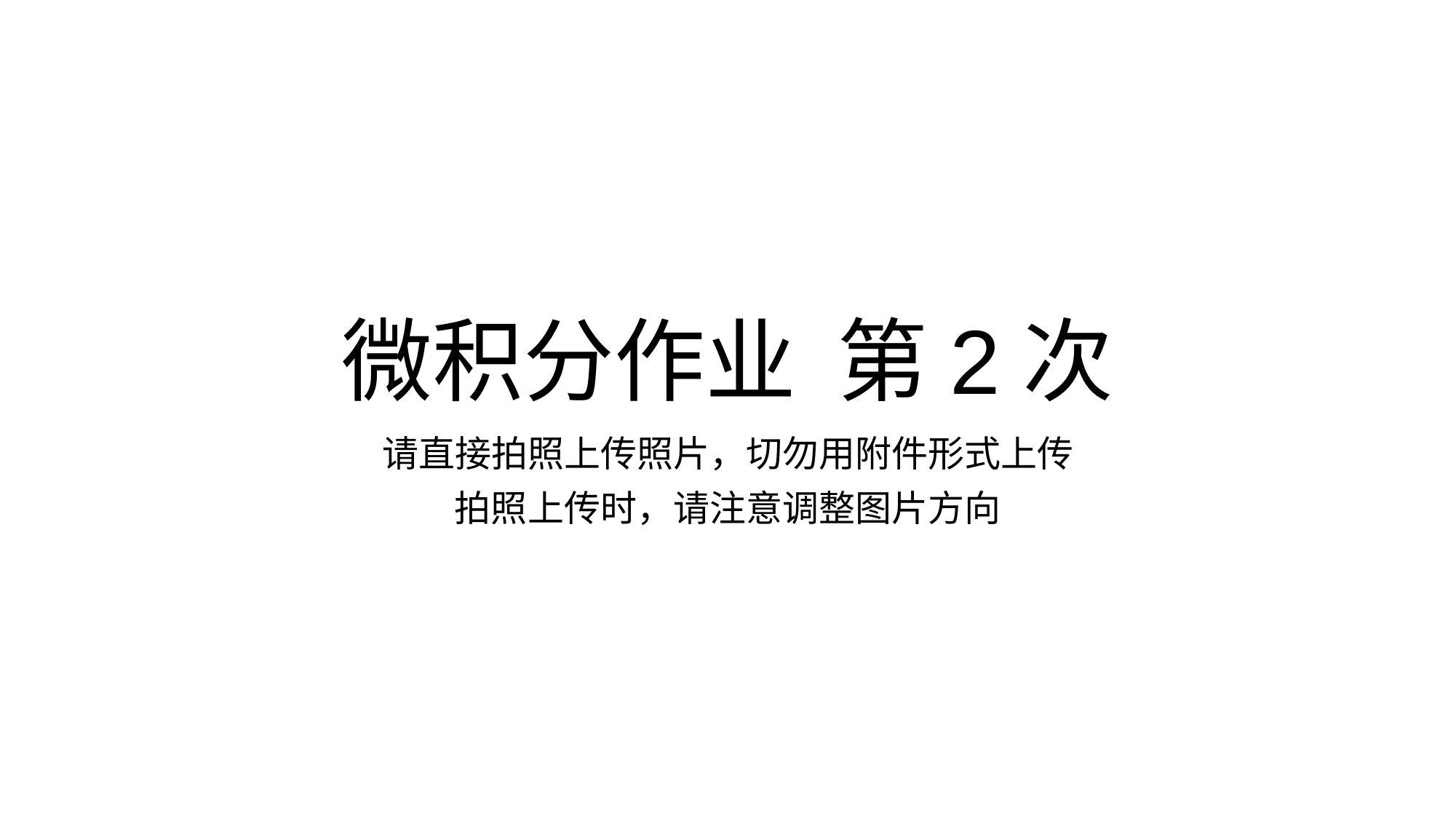

# 微积分作业  第2次
请直接拍照上传照片，切勿用附件形式上传
拍照上传时，请注意调整图片方向